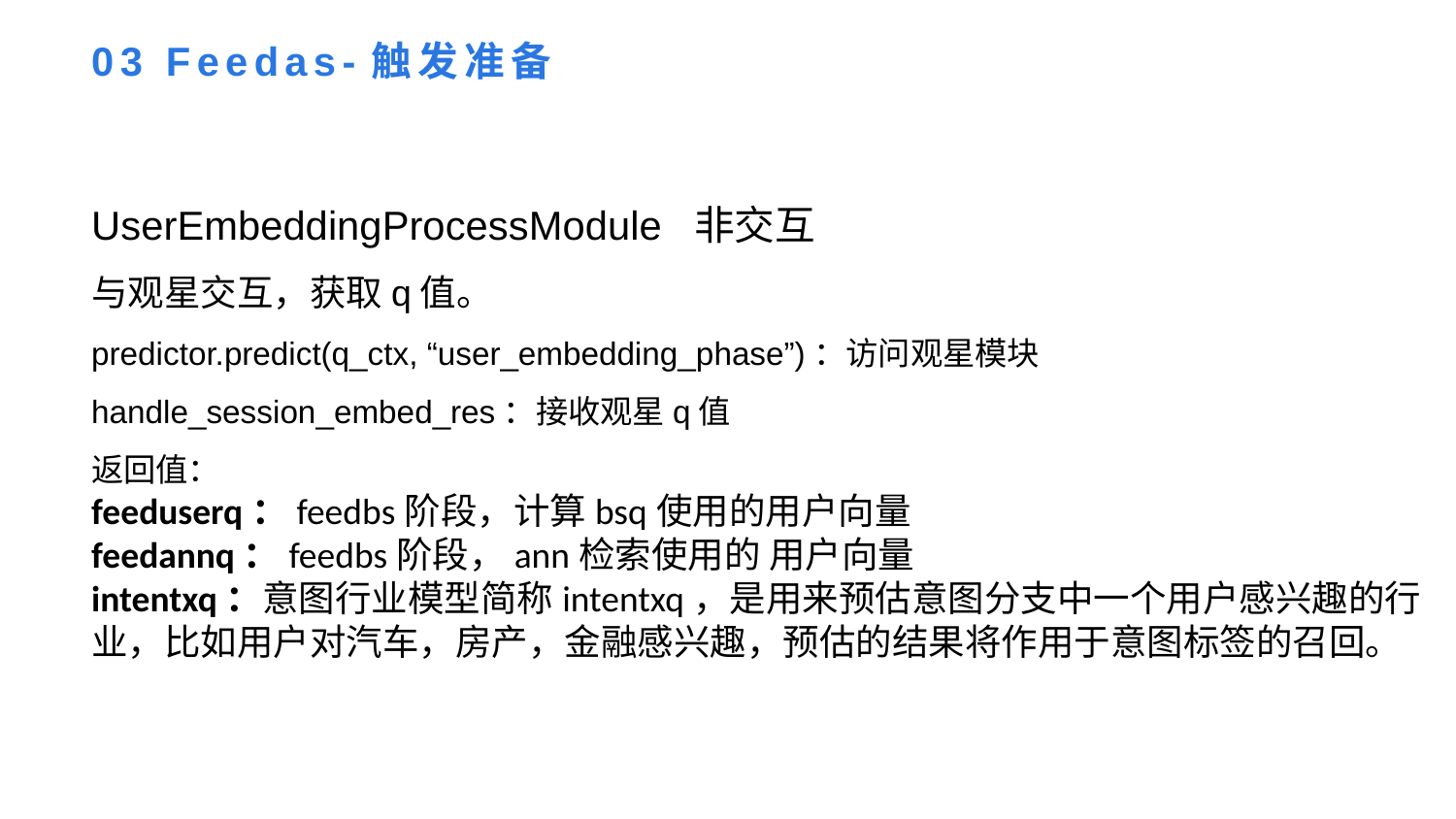

03 Feedas-触发准备
UserEmbeddingProcessModule  非交互
与观星交互，获取q值。
predictor.predict(q_ctx, “user_embedding_phase”)：访问观星模块
handle_session_embed_res：接收观星q值
返回值：
feeduserq：feedbs阶段，计算bsq使用的用户向量
feedannq：feedbs阶段，ann检索使用的 用户向量
intentxq：意图行业模型简称intentxq，是用来预估意图分支中一个用户感兴趣的行业，比如用户对汽车，房产，金融感兴趣，预估的结果将作用于意图标签的召回。